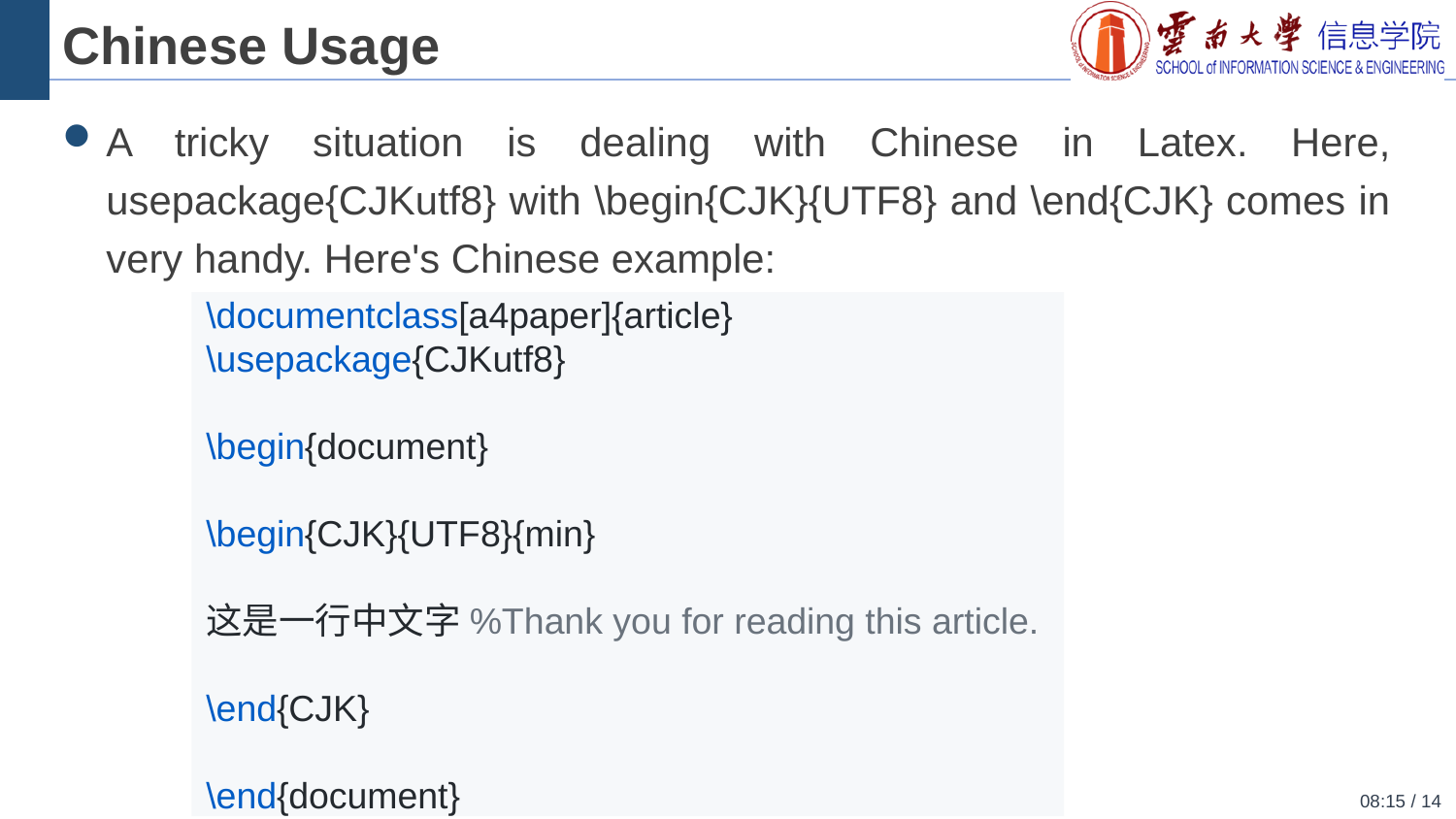

# Chinese Usage
A tricky situation is dealing with Chinese in Latex. Here, usepackage{CJKutf8} with \begin{CJK}{UTF8} and \end{CJK} comes in very handy. Here's Chinese example:

\documentclass[a4paper]{article}
\usepackage{CJKutf8}

\begin{document}

\begin{CJK}{UTF8}{min}

这是一行中文字%Thank you for reading this article.

\end{CJK}

\end{document}